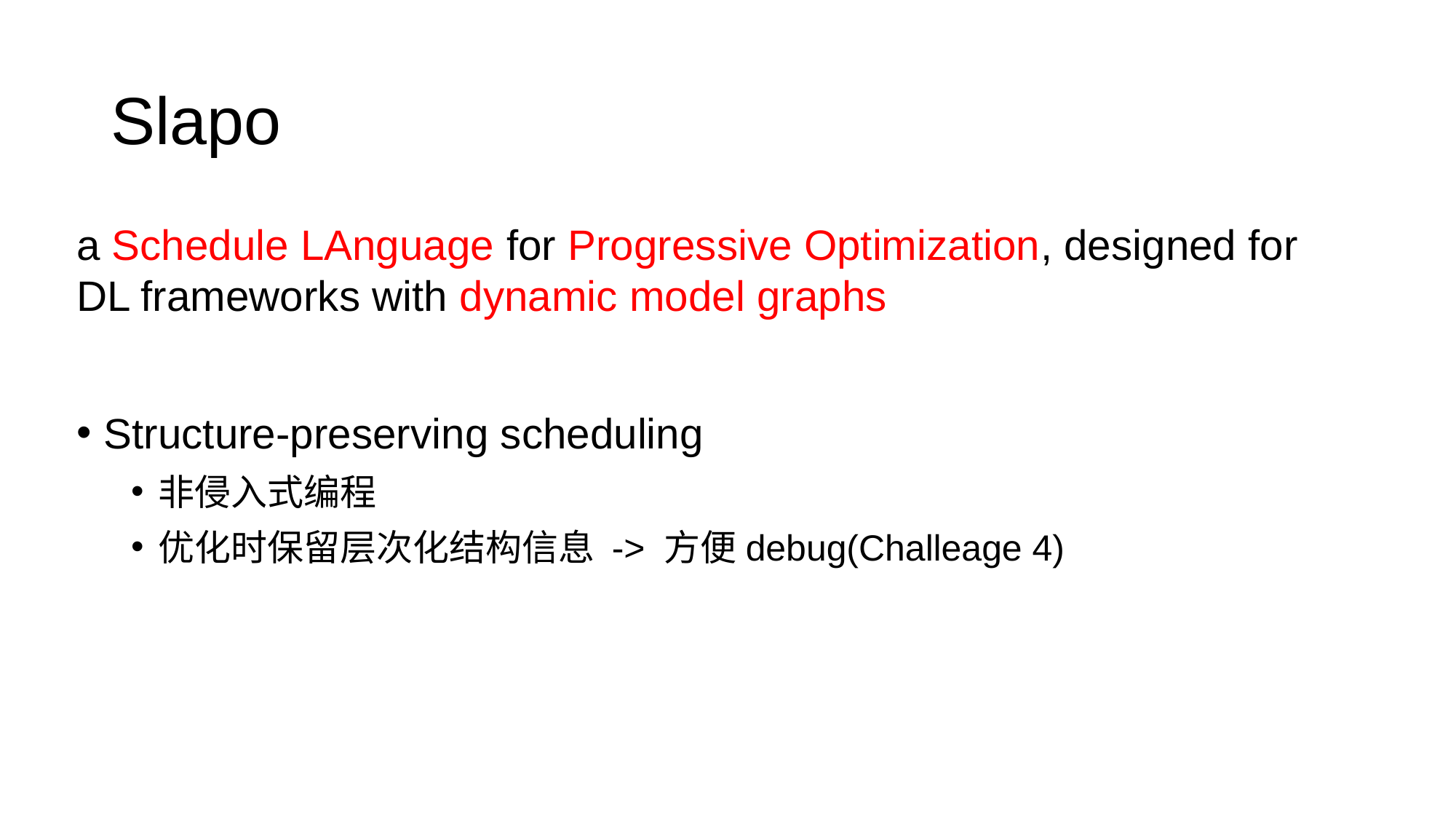

# Slapo
a Schedule LAnguage for Progressive Optimization, designed for DL frameworks with dynamic model graphs

Structure-preserving scheduling
非侵入式编程
优化时保留层次化结构信息 -> 方便debug(Challeage 4)